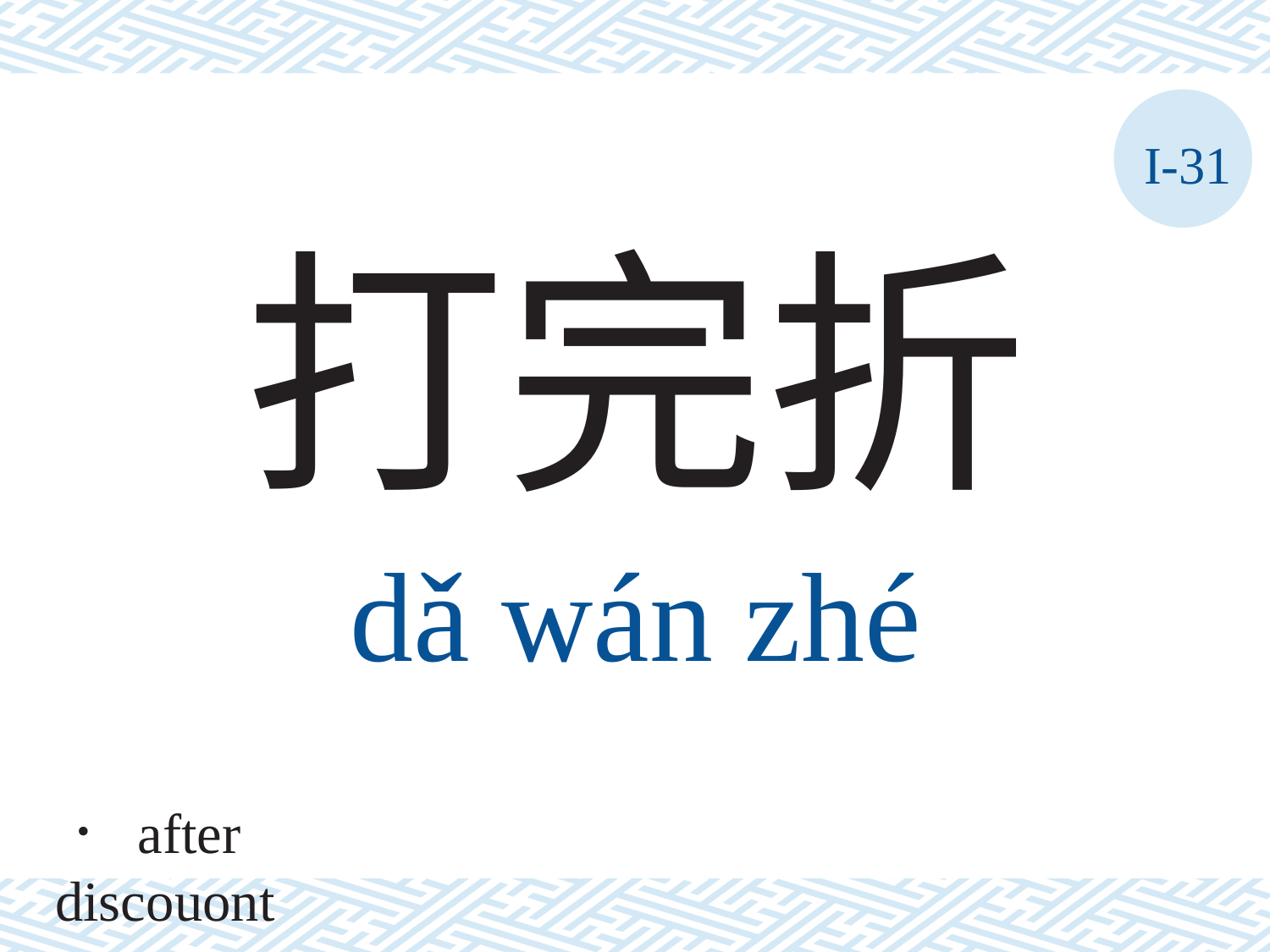

I-31
打完折
dǎ	wán	zhé
． after discouont